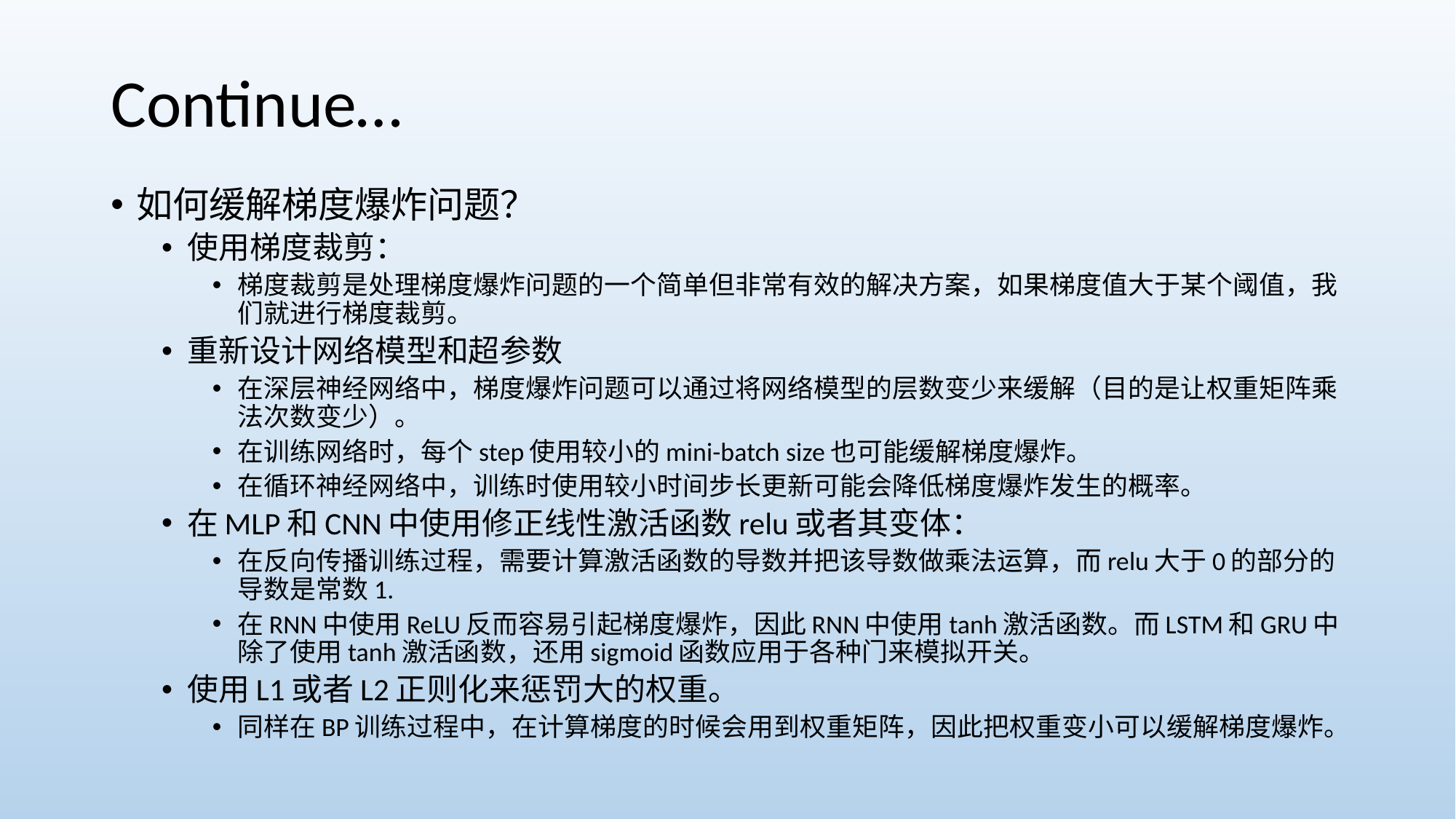

# Continue…
如何缓解梯度爆炸问题？
使用梯度裁剪：
梯度裁剪是处理梯度爆炸问题的一个简单但非常有效的解决方案，如果梯度值大于某个阈值，我们就进行梯度裁剪。
重新设计网络模型和超参数
在深层神经网络中，梯度爆炸问题可以通过将网络模型的层数变少来缓解（目的是让权重矩阵乘法次数变少）。
在训练网络时，每个step使用较小的mini-batch size也可能缓解梯度爆炸。
在循环神经网络中，训练时使用较小时间步长更新可能会降低梯度爆炸发生的概率。
在MLP和CNN中使用修正线性激活函数relu或者其变体：
在反向传播训练过程，需要计算激活函数的导数并把该导数做乘法运算，而relu大于0的部分的导数是常数1.
在RNN中使用ReLU反而容易引起梯度爆炸，因此RNN中使用tanh激活函数。而LSTM和GRU中除了使用tanh激活函数，还用sigmoid函数应用于各种门来模拟开关。
使用L1或者L2正则化来惩罚大的权重。
同样在BP训练过程中，在计算梯度的时候会用到权重矩阵，因此把权重变小可以缓解梯度爆炸。